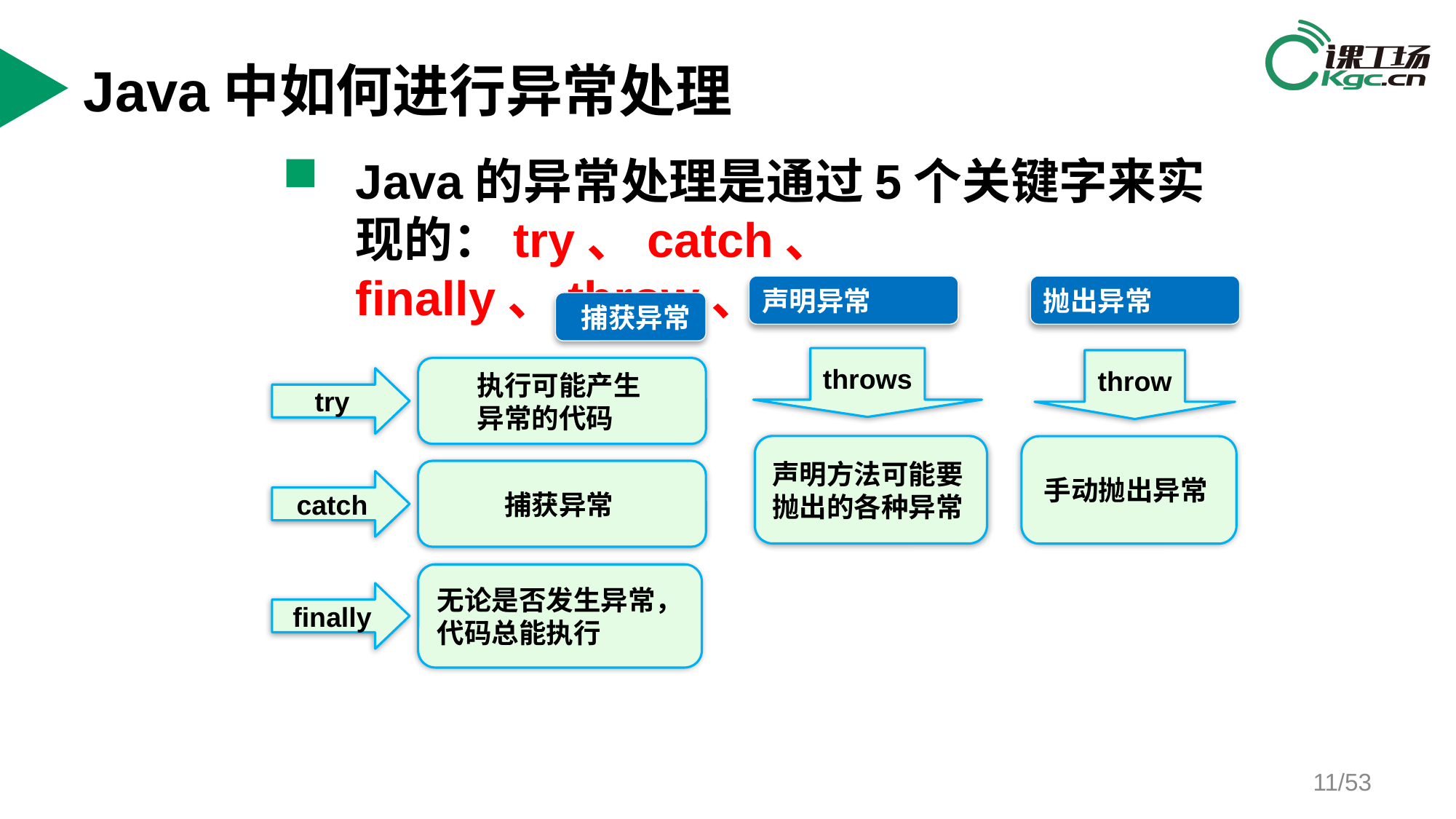

# Java中如何进行异常处理
Java的异常处理是通过5个关键字来实现的：try、catch、 finally、throw、throws
声明异常
抛出异常
 捕获异常
throws
throw
执行可能产生
异常的代码
try
声明方法可能要
抛出的各种异常
手动抛出异常
捕获异常
catch

无论是否发生异常，
代码总能执行

finally
11/53